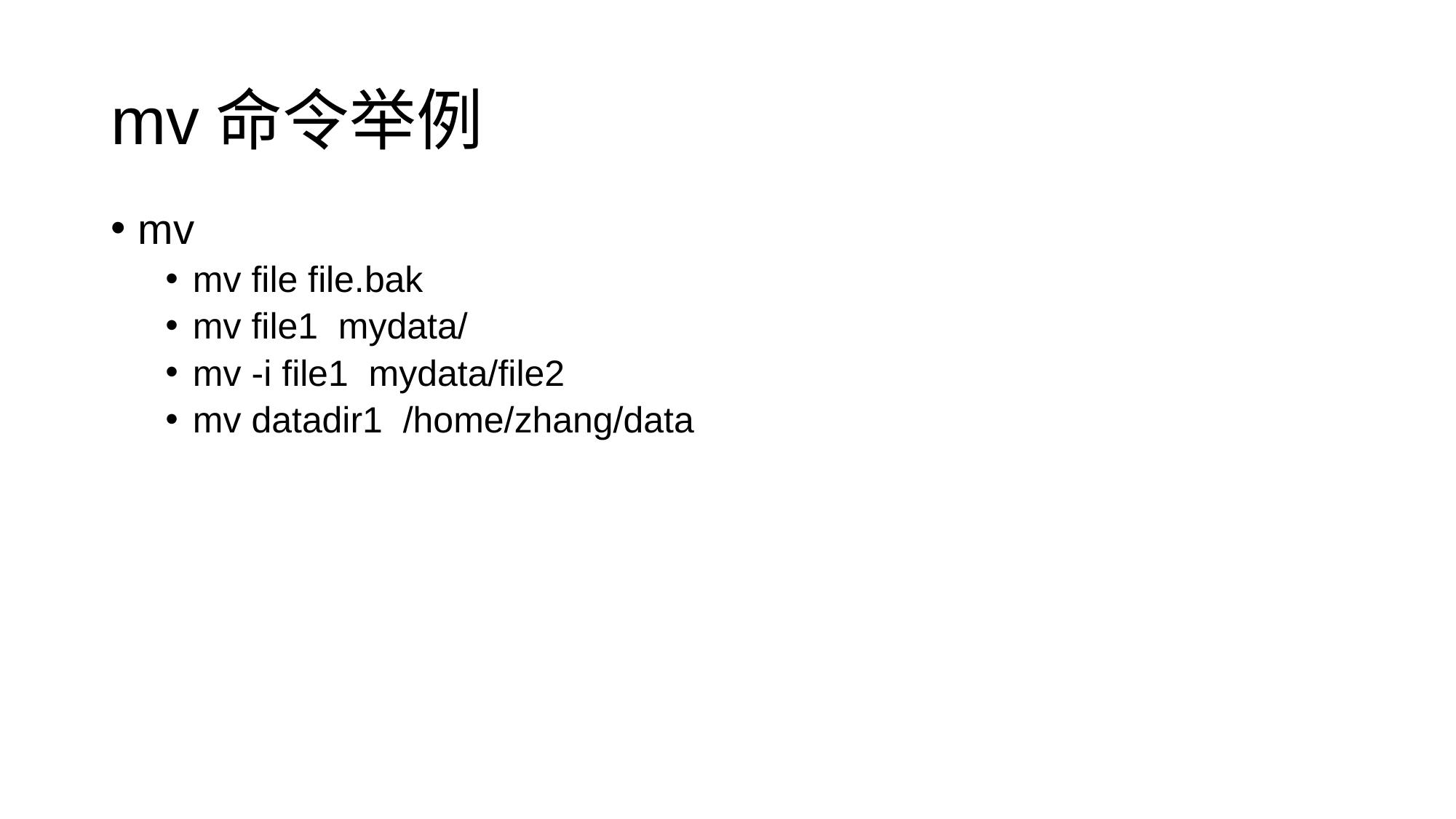

# mv命令举例
mv
mv file file.bak
mv file1  mydata/
mv -i file1  mydata/file2
mv datadir1  /home/zhang/data